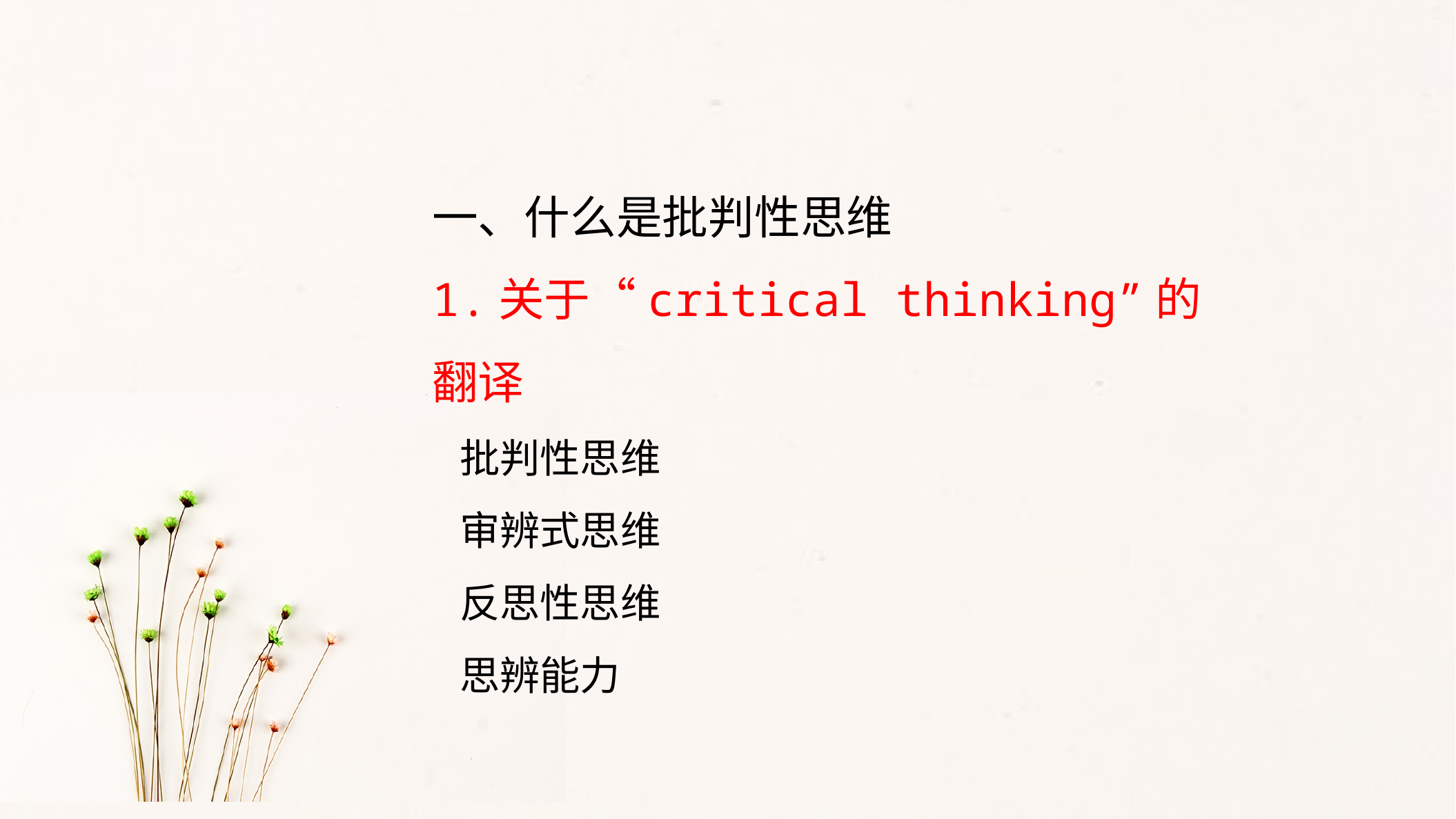

一、什么是批判性思维
1.关于“critical thinking”的翻译
  批判性思维
  审辨式思维
  反思性思维
  思辨能力